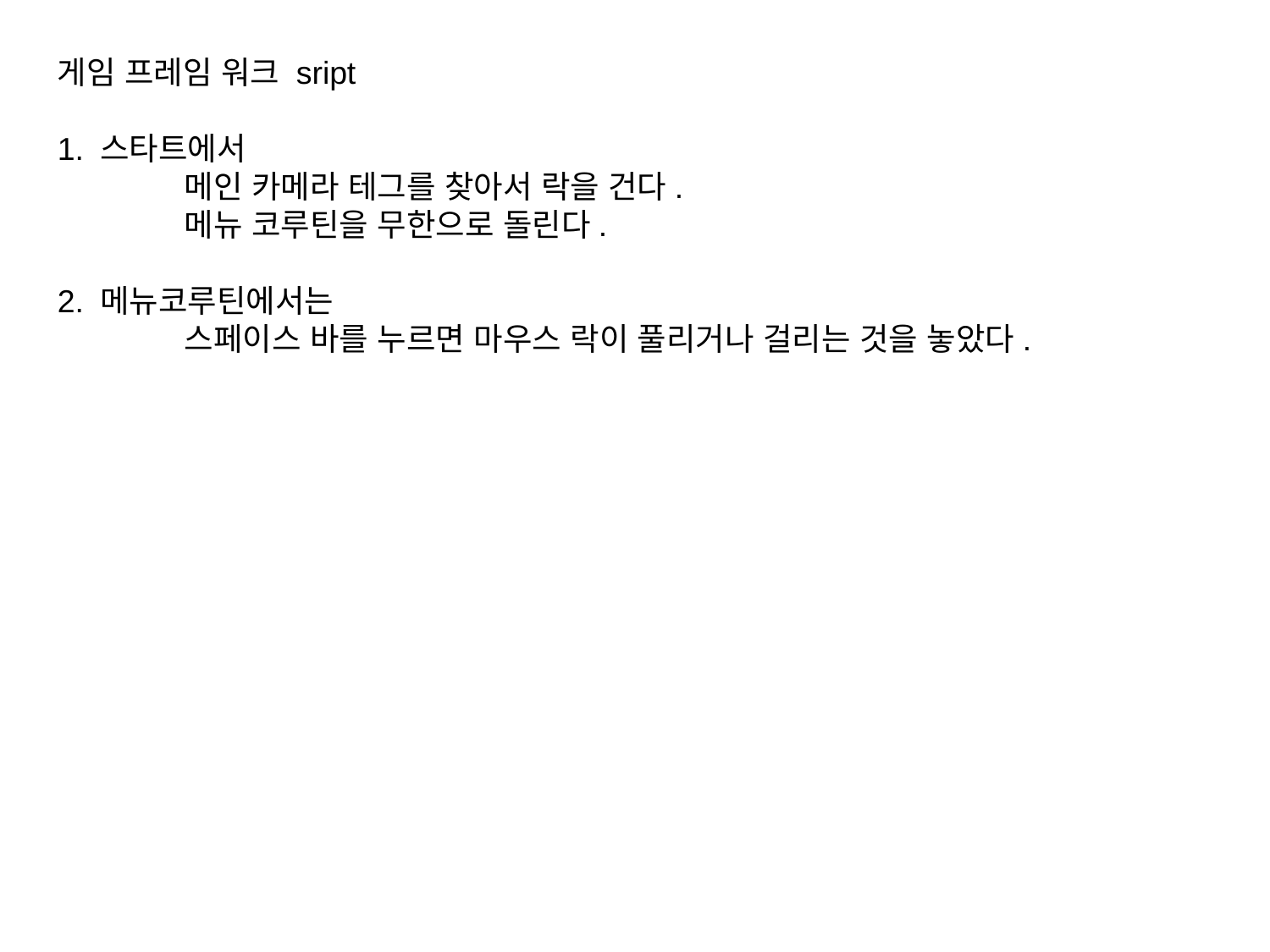

게임 프레임 워크 sript

1. 스타트에서
	메인 카메라 테그를 찾아서 락을 건다.
	메뉴 코루틴을 무한으로 돌린다.

2. 메뉴코루틴에서는
	스페이스 바를 누르면 마우스 락이 풀리거나 걸리는 것을 놓았다.